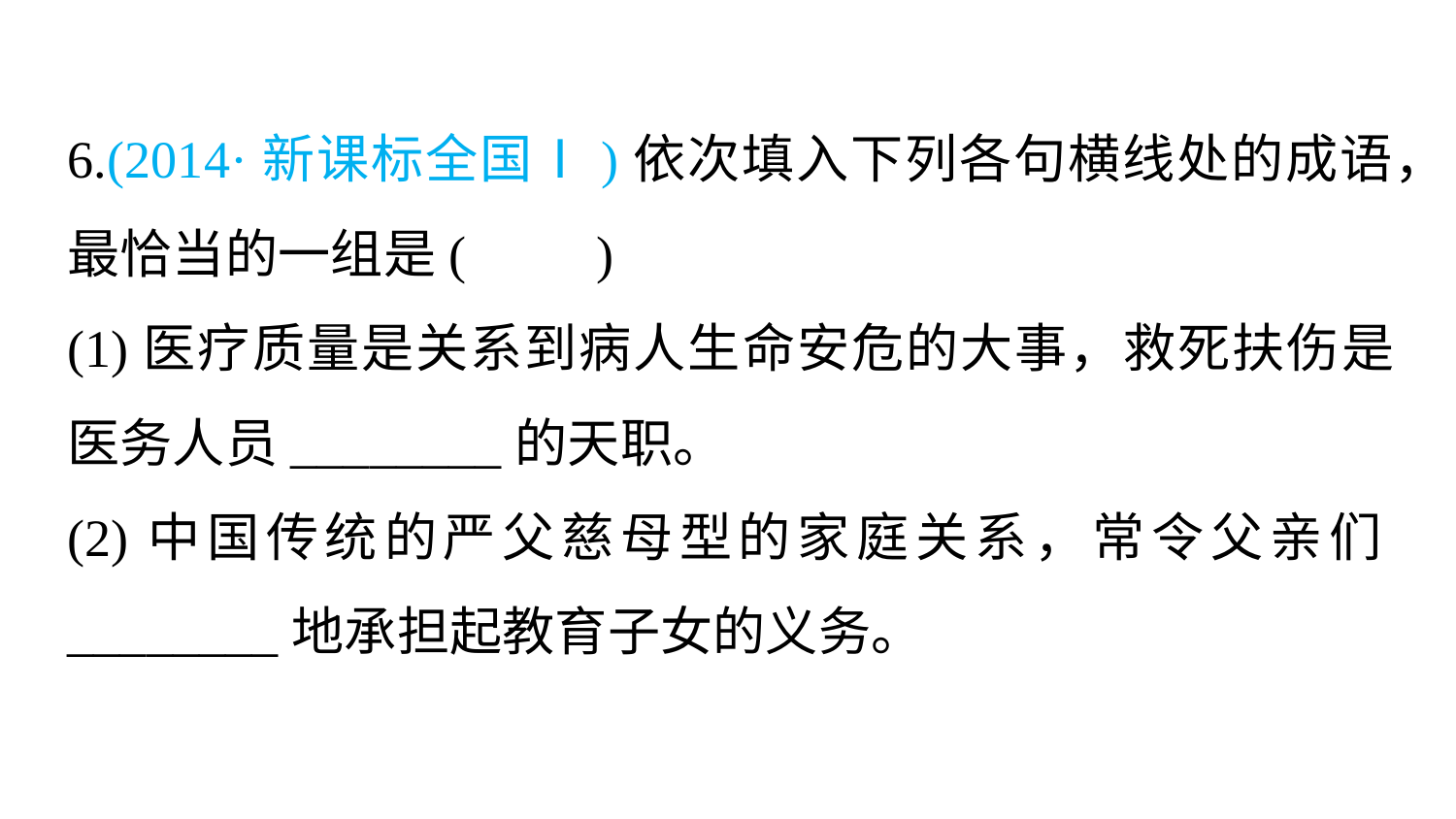

6.(2014·新课标全国Ⅰ)依次填入下列各句横线处的成语，最恰当的一组是(　　)
(1)医疗质量是关系到病人生命安危的大事，救死扶伤是医务人员________的天职。
(2)中国传统的严父慈母型的家庭关系，常令父亲们________地承担起教育子女的义务。